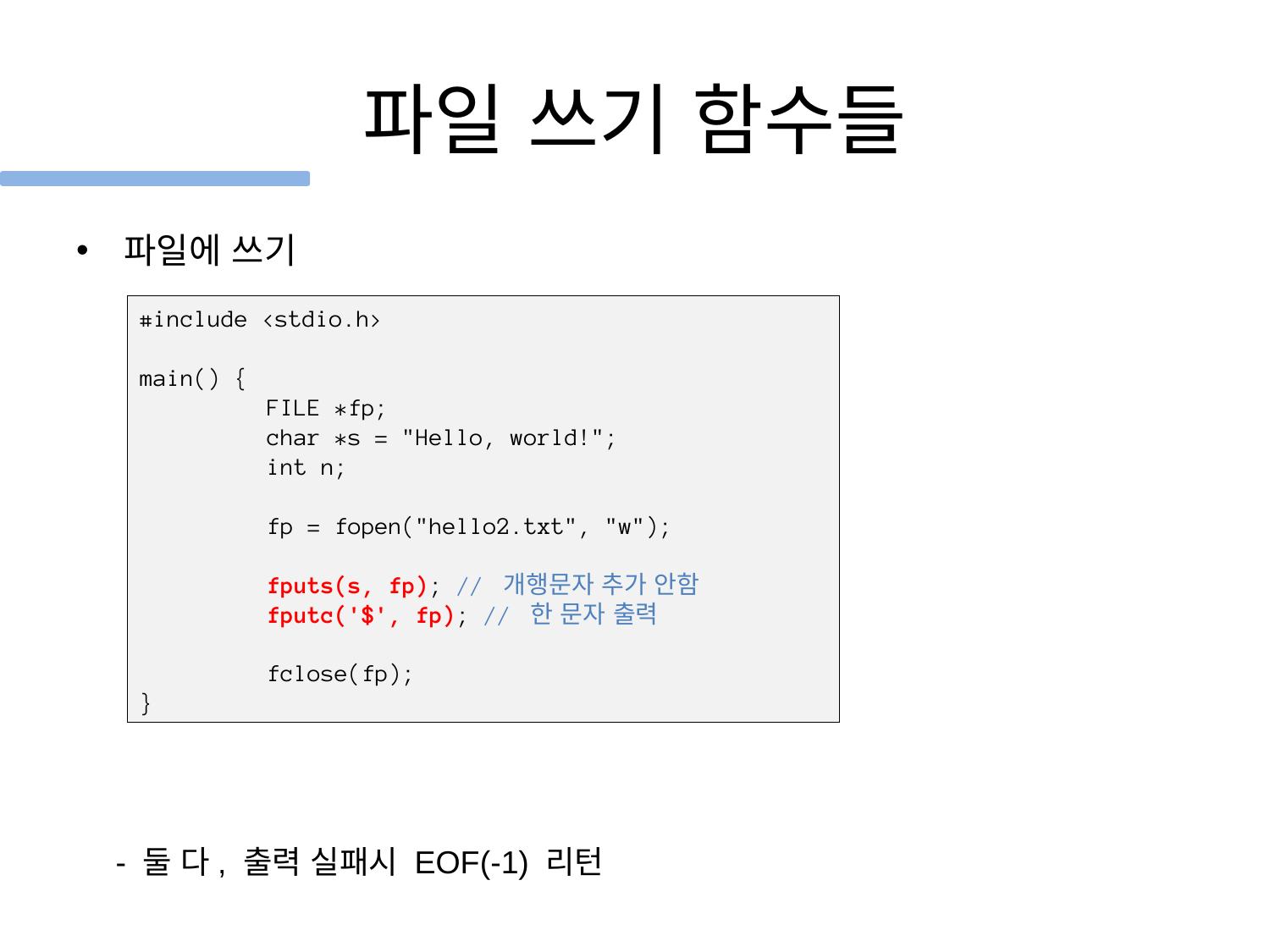

# 파일 쓰기 함수들

파일에 쓰기
#include <stdio.h>

main() {
	FILE *fp;
	char *s = "Hello, world!";
	int n;

	fp = fopen("hello2.txt", "w");

	fputs(s, fp); // 개행문자 추가 안함
	fputc('$', fp); // 한 문자 출력

	fclose(fp);
}
- 둘 다, 출력 실패시 EOF(-1) 리턴